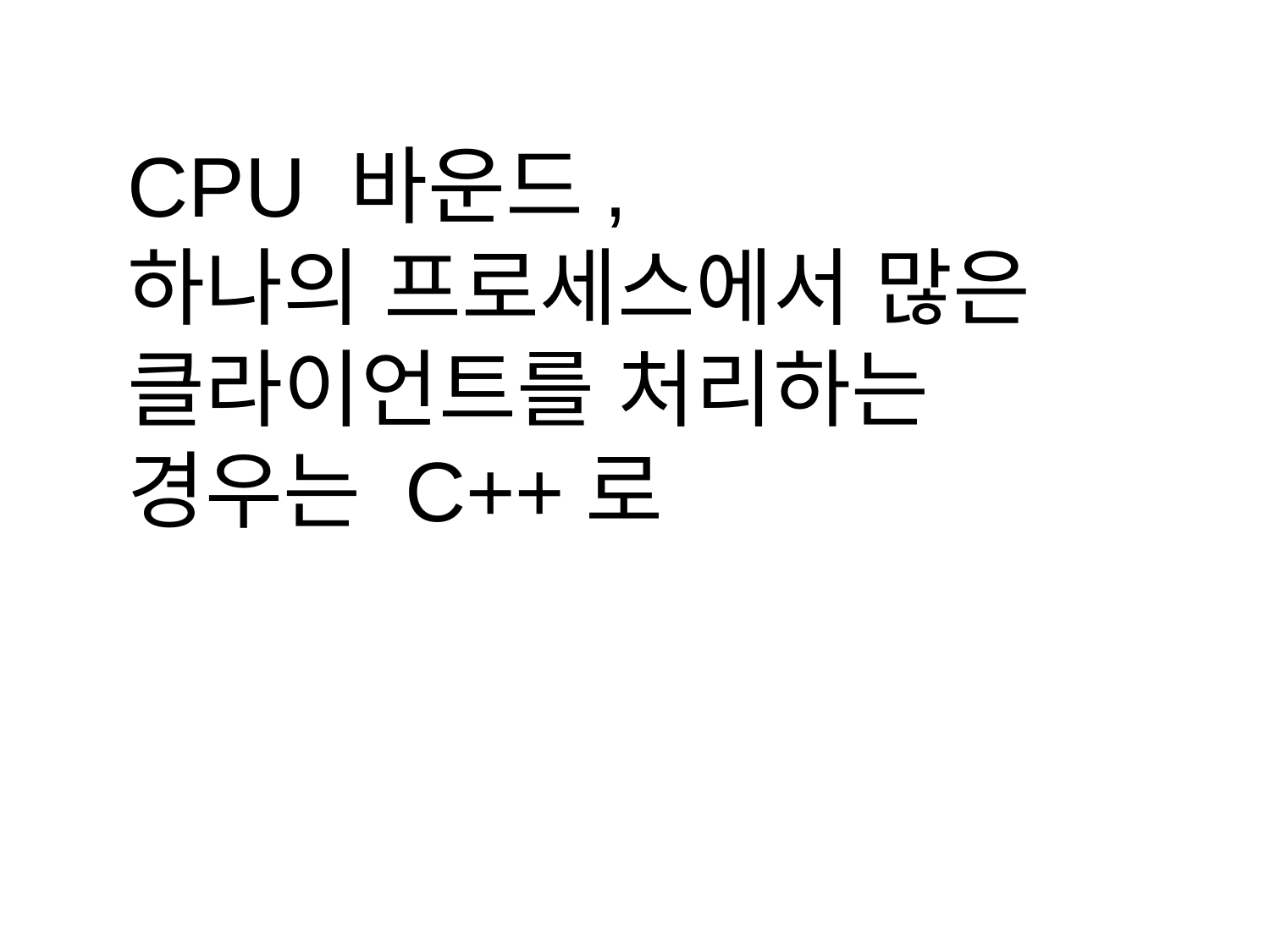

CPU 바운드,
하나의 프로세스에서 많은 클라이언트를 처리하는 경우는 C++로